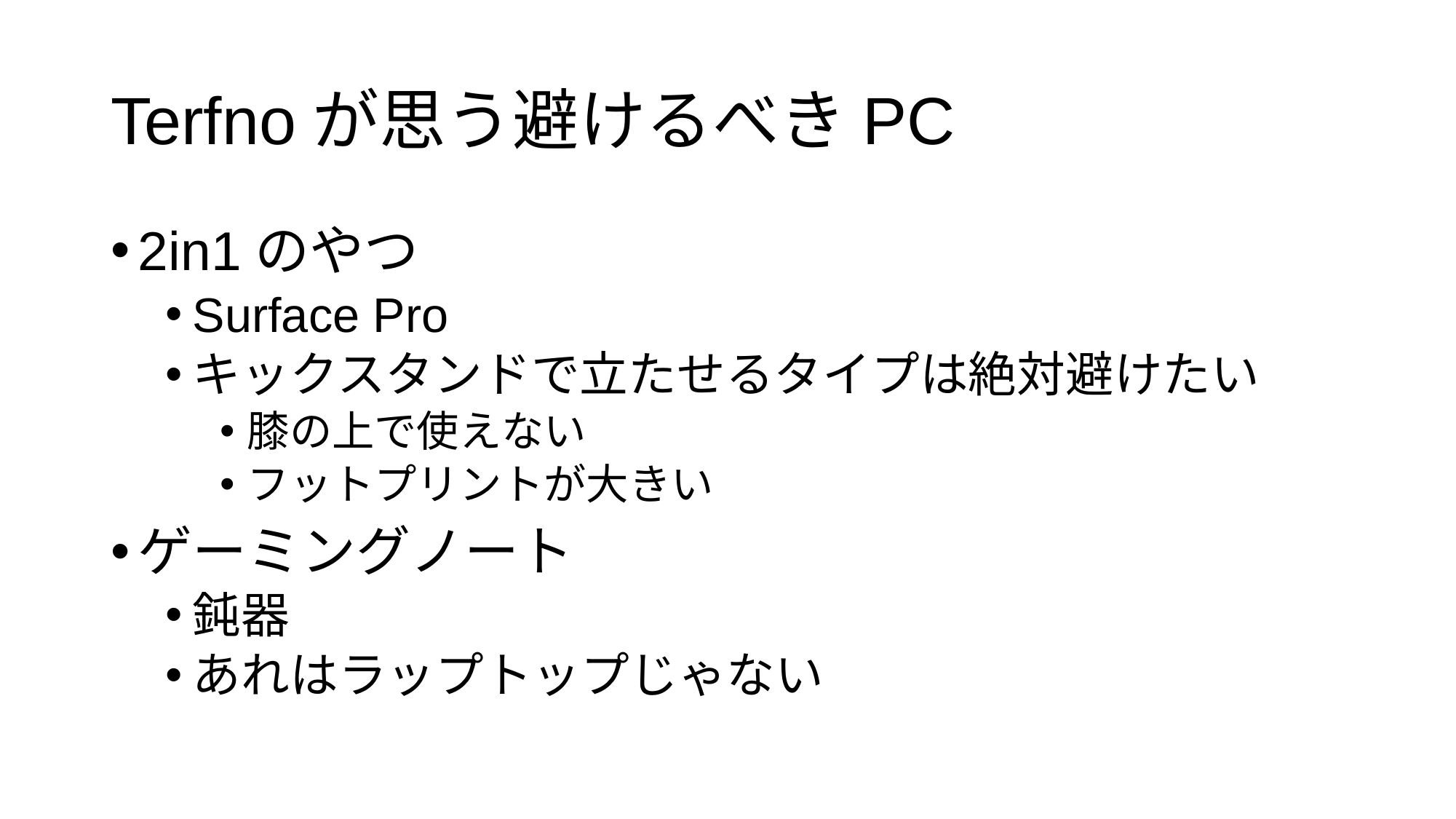

# Terfnoが思う避けるべきPC
2in1のやつ
Surface Pro
キックスタンドで立たせるタイプは絶対避けたい
膝の上で使えない
フットプリントが大きい
ゲーミングノート
鈍器
あれはラップトップじゃない